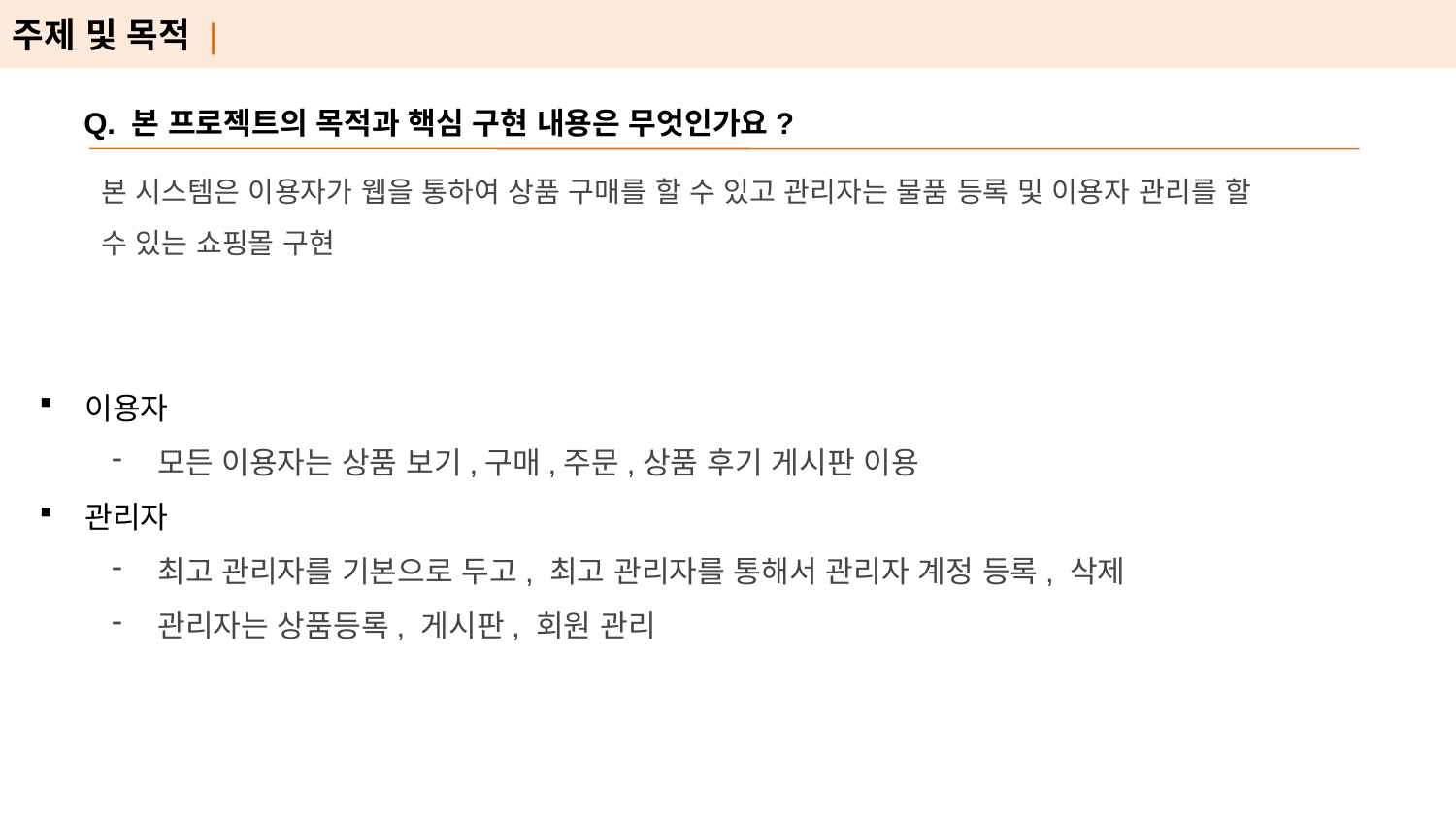

주제 및 목적 |
기준선(좌)

Q. 본 프로젝트의 목적과 핵심 구현 내용은 무엇인가요?
기준선(상)
본 시스템은 이용자가 웹을 통하여 상품 구매를 할 수 있고 관리자는 물품 등록 및 이용자 관리를 할 수 있는 쇼핑몰 구현
이용자
모든 이용자는 상품 보기,구매,주문,상품 후기 게시판 이용
관리자
최고 관리자를 기본으로 두고, 최고 관리자를 통해서 관리자 계정 등록, 삭제
관리자는 상품등록, 게시판, 회원 관리
기준선(하)